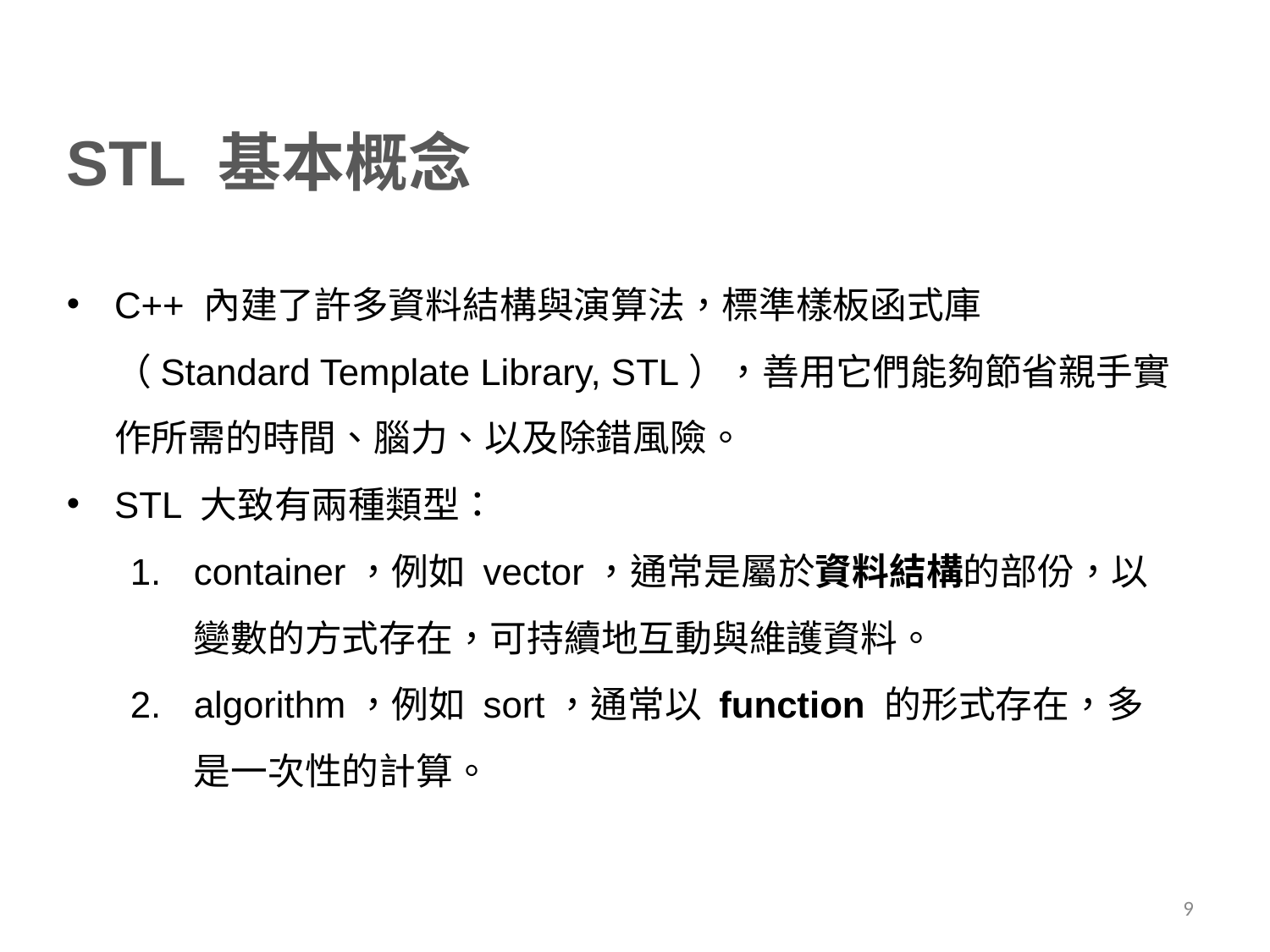

STL 基本概念
C++ 內建了許多資料結構與演算法，標準樣板函式庫（Standard Template Library, STL），善用它們能夠節省親手實作所需的時間、腦力、以及除錯風險。
STL 大致有兩種類型：
container，例如 vector，通常是屬於資料結構的部份，以變數的方式存在，可持續地互動與維護資料。
algorithm，例如 sort，通常以 function 的形式存在，多是一次性的計算。
9